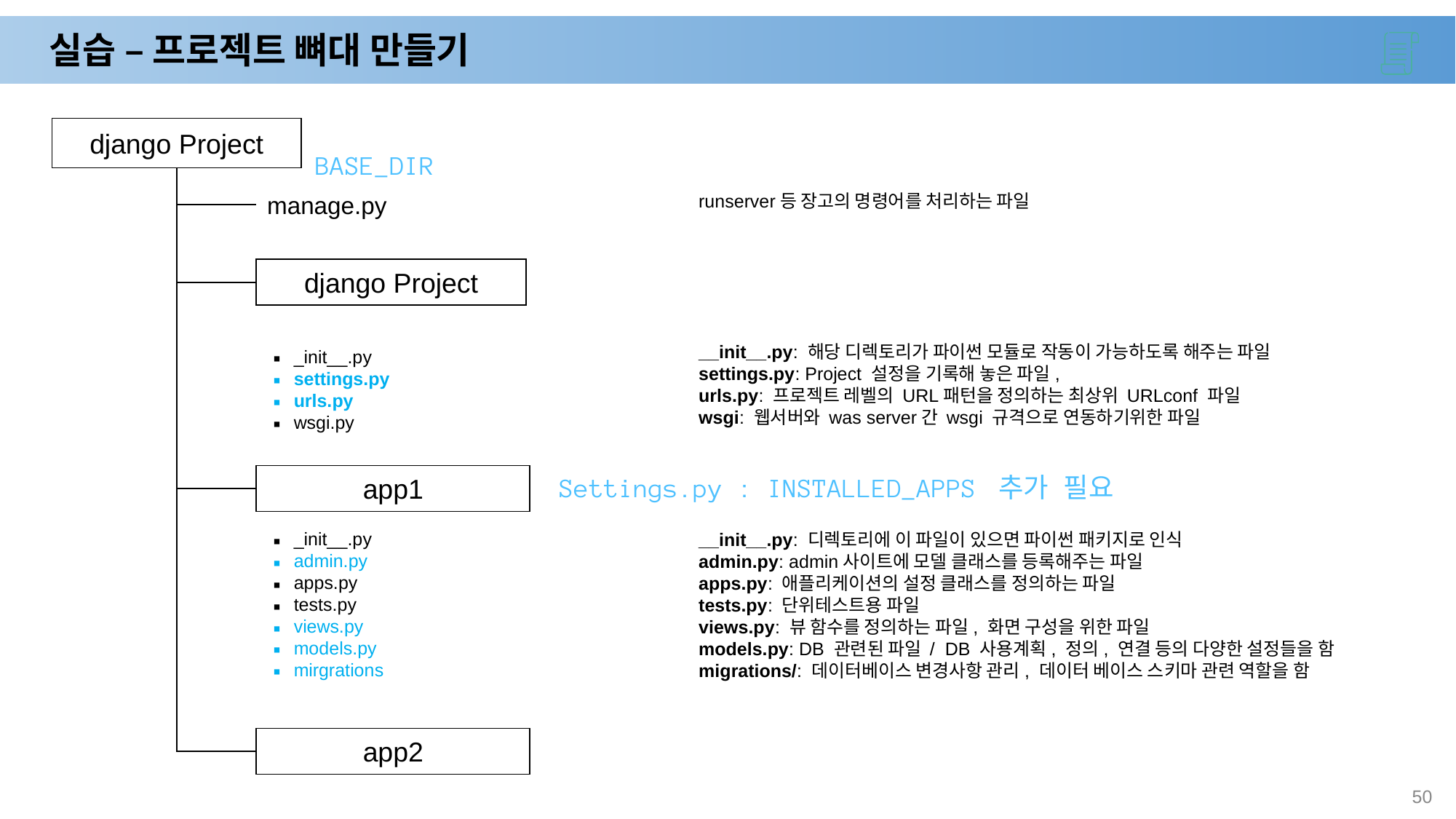

실습 – 프로젝트 뼈대 만들기
django Project
BASE_DIR
runserver등 장고의 명령어를 처리하는 파일
manage.py
django Project
__init__.py: 해당 디렉토리가 파이썬 모듈로 작동이 가능하도록 해주는 파일
settings.py: Project 설정을 기록해 놓은 파일,
urls.py: 프로젝트 레벨의 URL패턴을 정의하는 최상위 URLconf 파일
wsgi: 웹서버와 was server간 wsgi 규격으로 연동하기위한 파일
_init__.py
settings.py
urls.py
wsgi.py
Settings.py : INSTALLED_APPS 추가 필요
app1
__init__.py: 디렉토리에 이 파일이 있으면 파이썬 패키지로 인식
admin.py: admin사이트에 모델 클래스를 등록해주는 파일
apps.py: 애플리케이션의 설정 클래스를 정의하는 파일
tests.py: 단위테스트용 파일
views.py: 뷰 함수를 정의하는 파일, 화면 구성을 위한 파일
models.py: DB 관련된 파일 /  DB 사용계획, 정의, 연결 등의 다양한 설정들을 함
migrations/: 데이터베이스 변경사항 관리, 데이터 베이스 스키마 관련 역할을 함
_init__.py
admin.py
apps.py
tests.py
views.py
models.py
mirgrations
app2
50